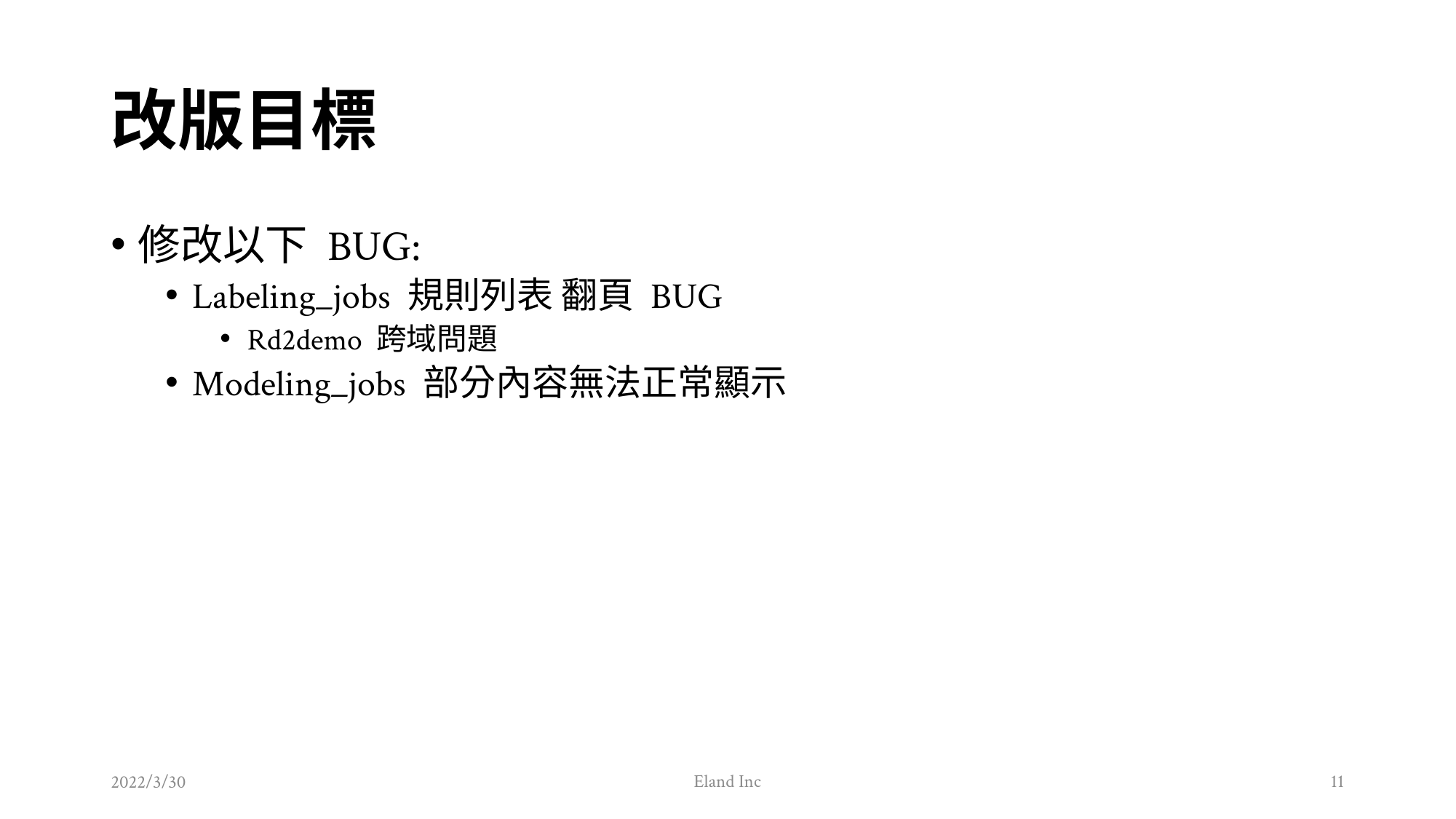

# 改版目標
修改以下 BUG:
Labeling_jobs 規則列表 翻頁 BUG
Rd2demo 跨域問題
Modeling_jobs 部分內容無法正常顯示
2022/3/30
Eland Inc
11